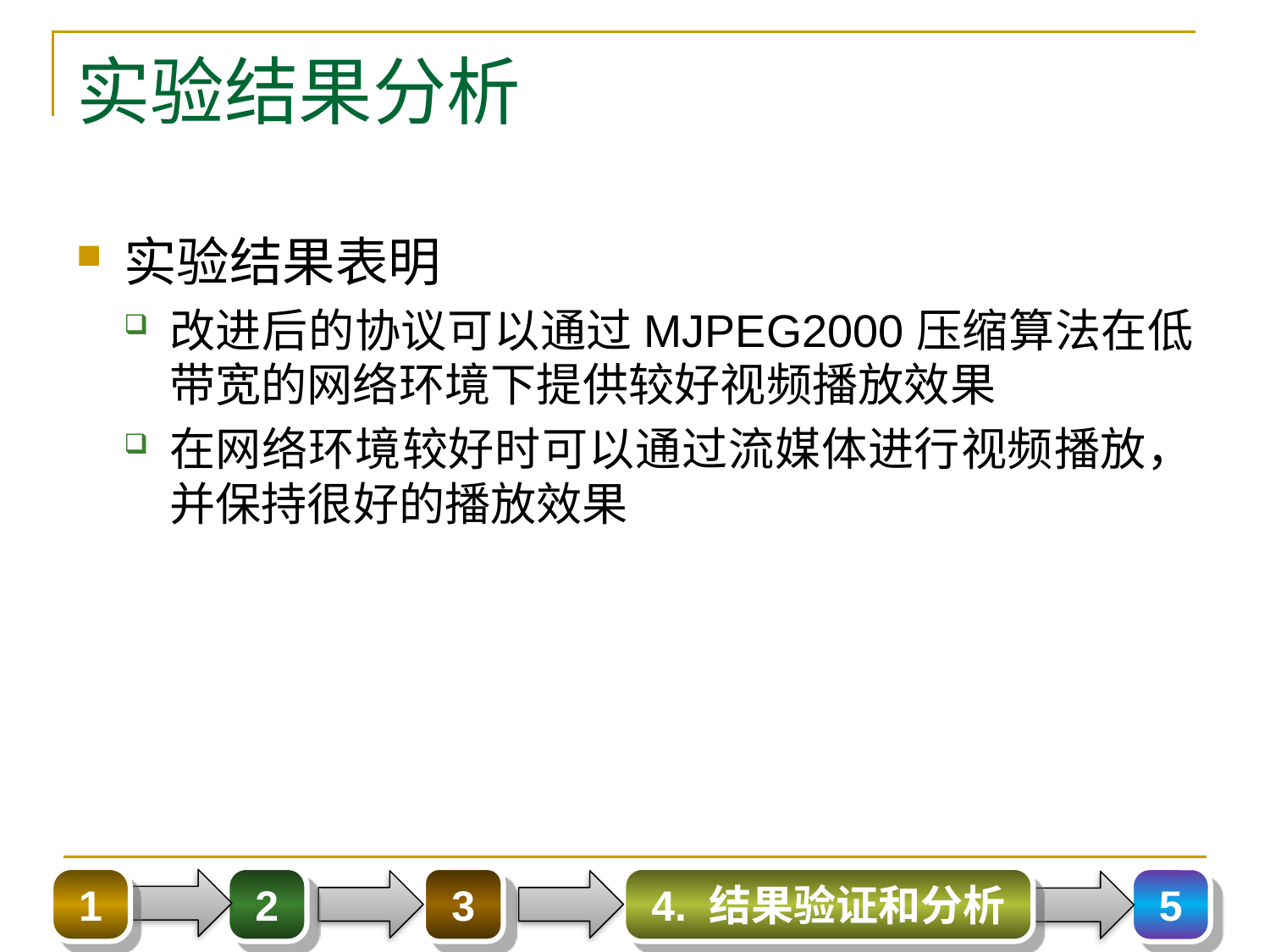

# 实验结果分析
实验结果表明
改进后的协议可以通过MJPEG2000压缩算法在低带宽的网络环境下提供较好视频播放效果
在网络环境较好时可以通过流媒体进行视频播放，并保持很好的播放效果
1
2
3
4. 结果验证和分析
5